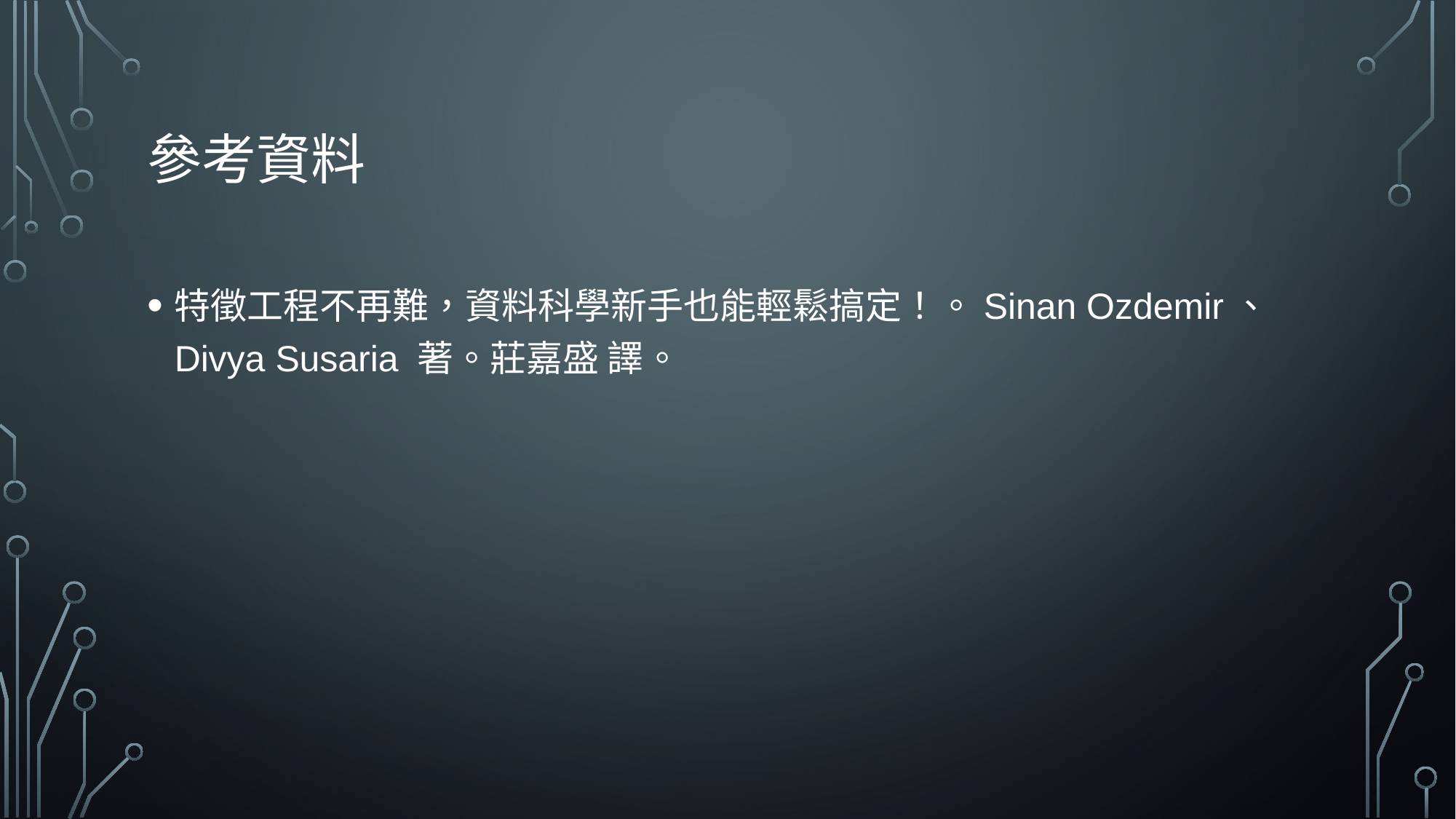

# 參考資料
特徵工程不再難，資料科學新手也能輕鬆搞定！。Sinan Ozdemir、 Divya Susaria 著。莊嘉盛 譯。